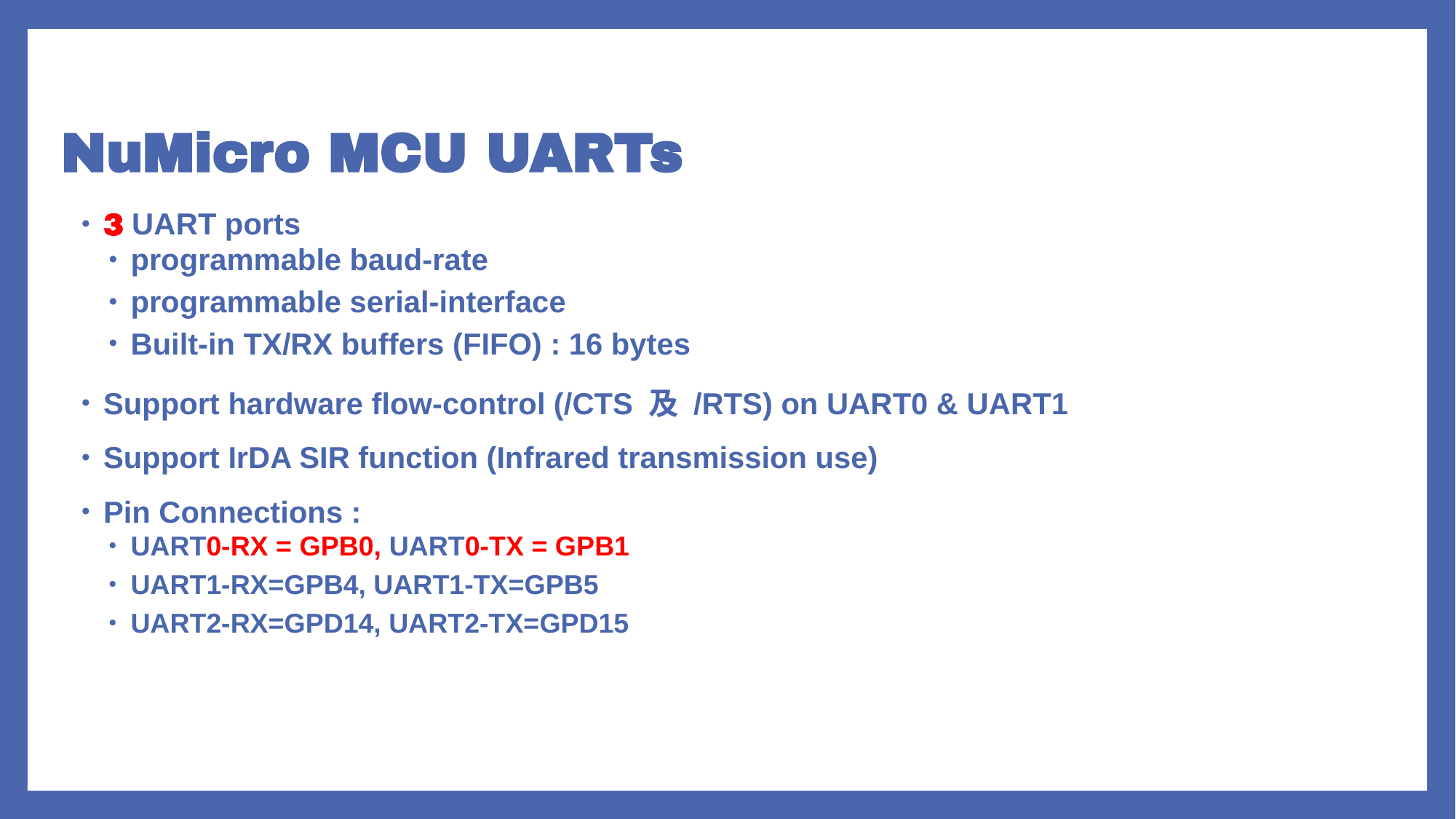

# NuMicro MCU UARTs
3 UART ports
programmable baud-rate
programmable serial-interface
Built-in TX/RX buffers (FIFO) : 16 bytes
Support hardware flow-control (/CTS 及 /RTS) on UART0 & UART1
Support IrDA SIR function (Infrared transmission use)
Pin Connections :
UART0-RX = GPB0, UART0-TX = GPB1
UART1-RX=GPB4, UART1-TX=GPB5
UART2-RX=GPD14, UART2-TX=GPD15